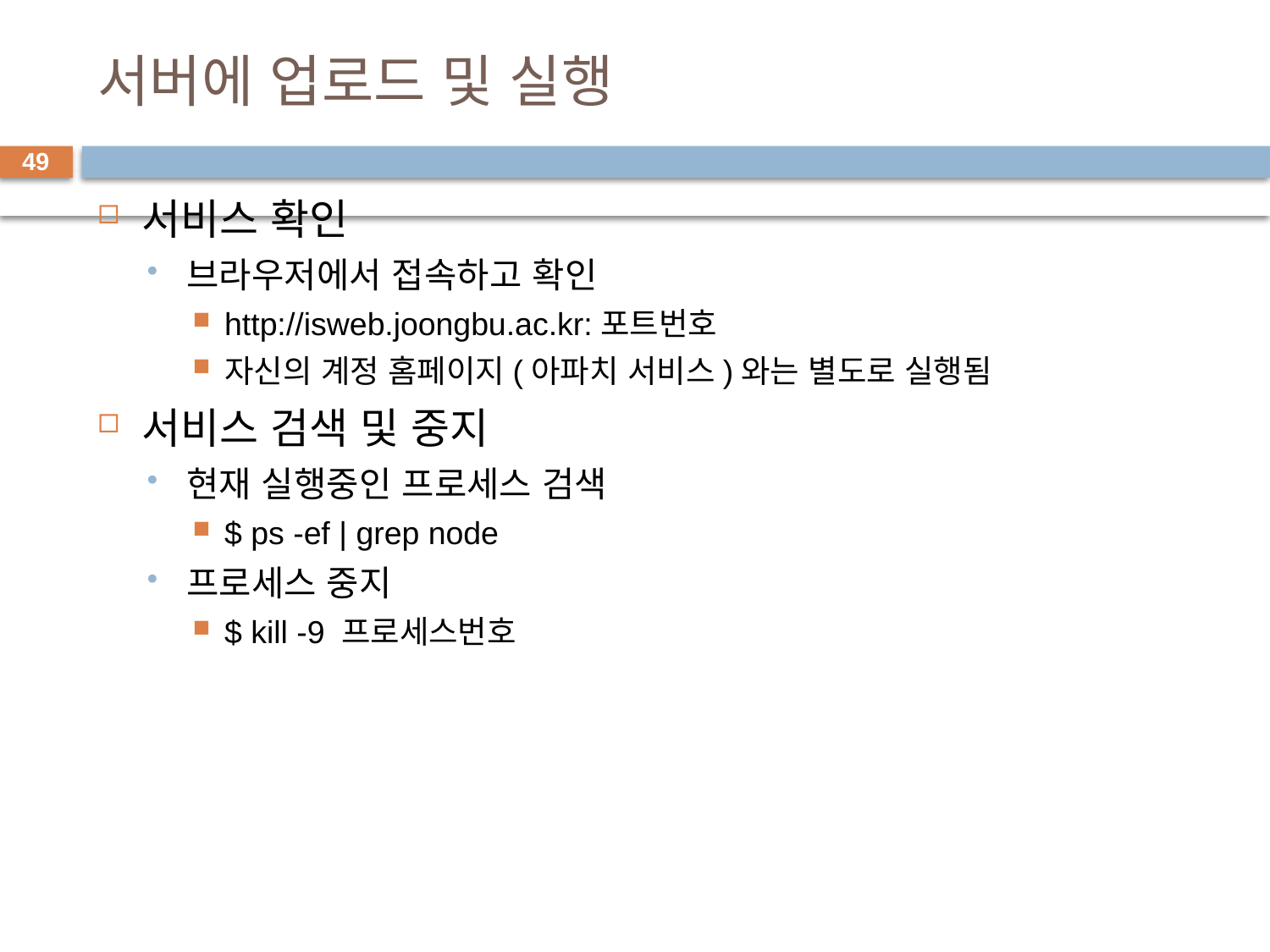

# 서버에 업로드 및 실행
49
서비스 확인
브라우저에서 접속하고 확인
http://isweb.joongbu.ac.kr:포트번호
자신의 계정 홈페이지(아파치 서비스)와는 별도로 실행됨
서비스 검색 및 중지
현재 실행중인 프로세스 검색
$ ps -ef | grep node
프로세스 중지
$ kill -9 프로세스번호